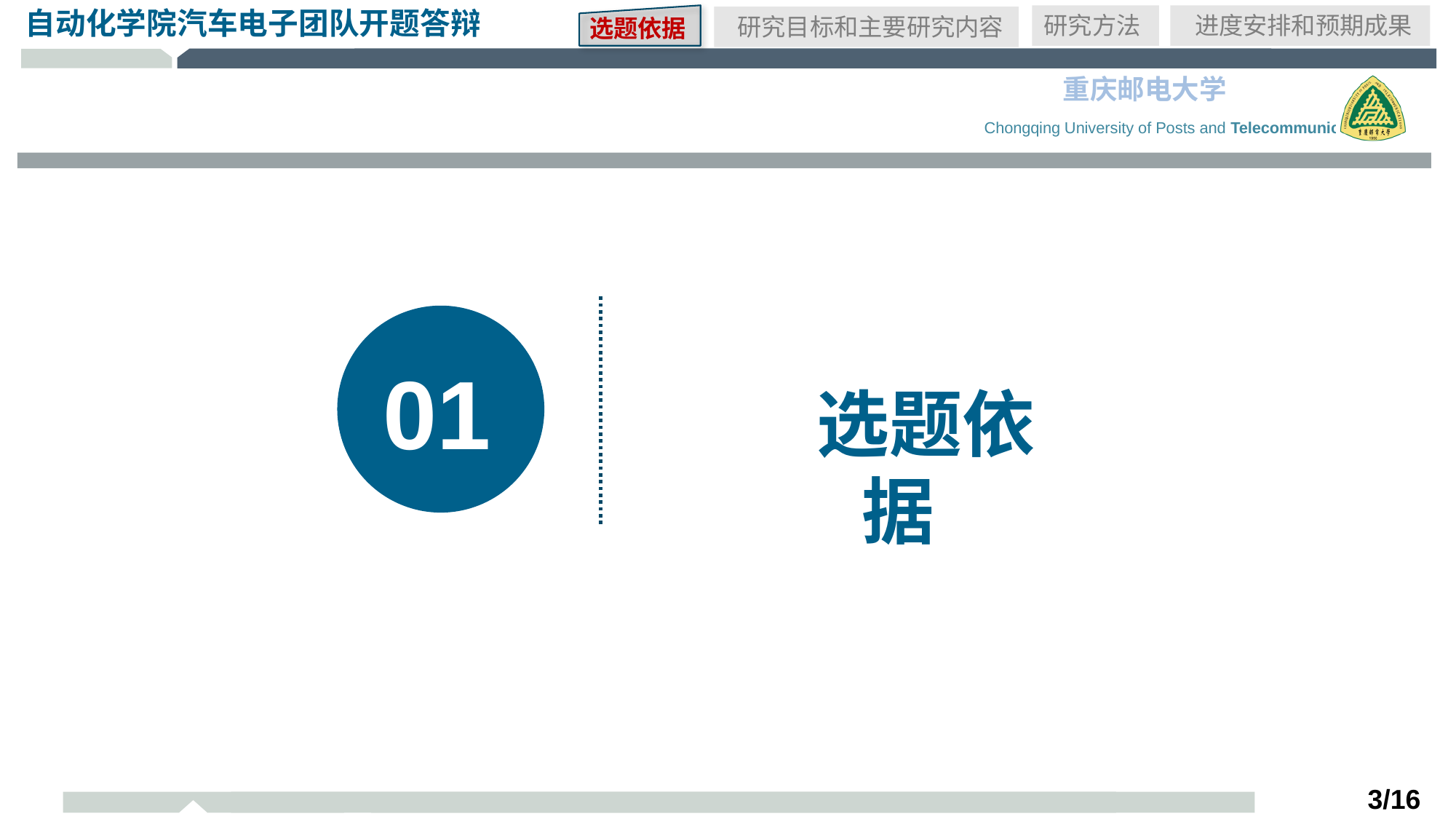

选题依据

研究方法

进度安排和预期成果

研究目标和主要研究内容

01
选题依据